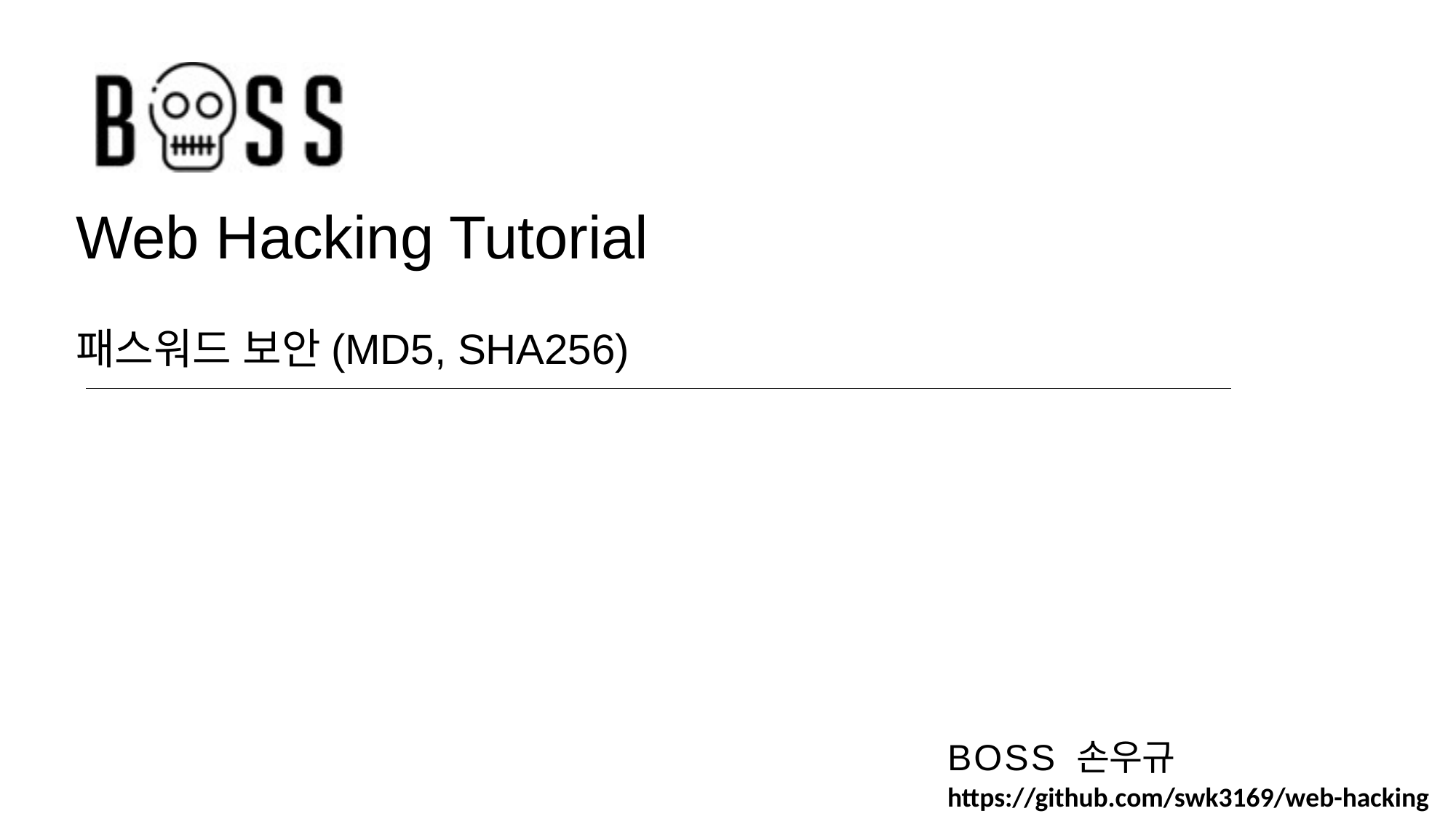

# Web Hacking Tutorial 패스워드 보안(MD5, SHA256)

BOSS 손우규
https://github.com/swk3169/web-hacking